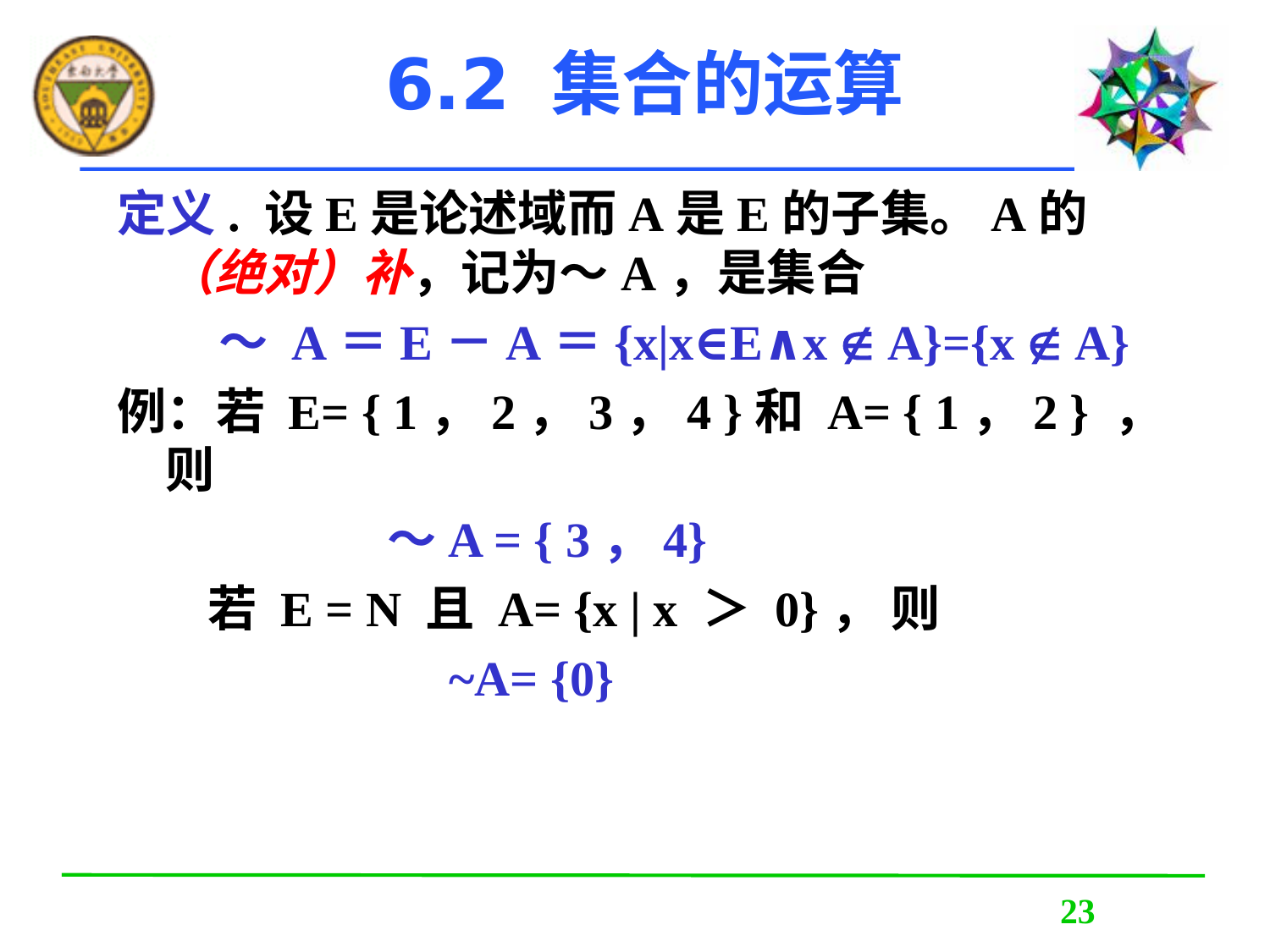

# 6.2 集合的运算
定义. 设E是论述域而A是E的子集。A的（绝对）补，记为～A，是集合
        ～ A＝E－A＝{x|x∈E∧x ∉ A}={x ∉ A}
例：若 E= { 1，2，3，4 }和 A= { 1，2 } ， 则
                       ～A = { 3，4}
       若 E = N 且 A= {x | x ＞ 0}， 则
                           ~A= {0}